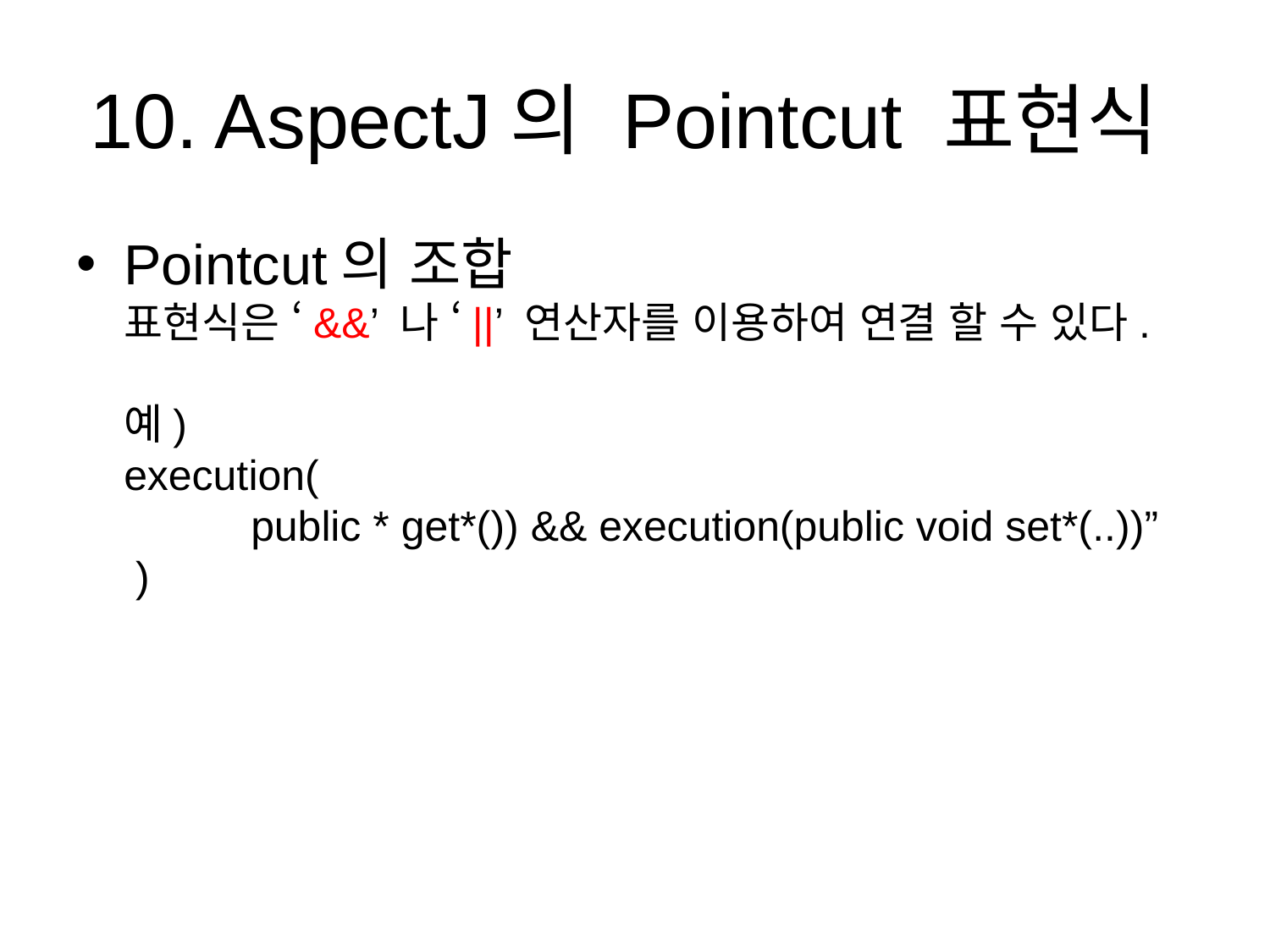

# 10. AspectJ의 Pointcut 표현식
Pointcut의 조합
표현식은 ‘&&’ 나 ‘||’ 연산자를 이용하여 연결 할 수 있다.
예)
execution(
	public * get*()) && execution(public void set*(..))”
 )